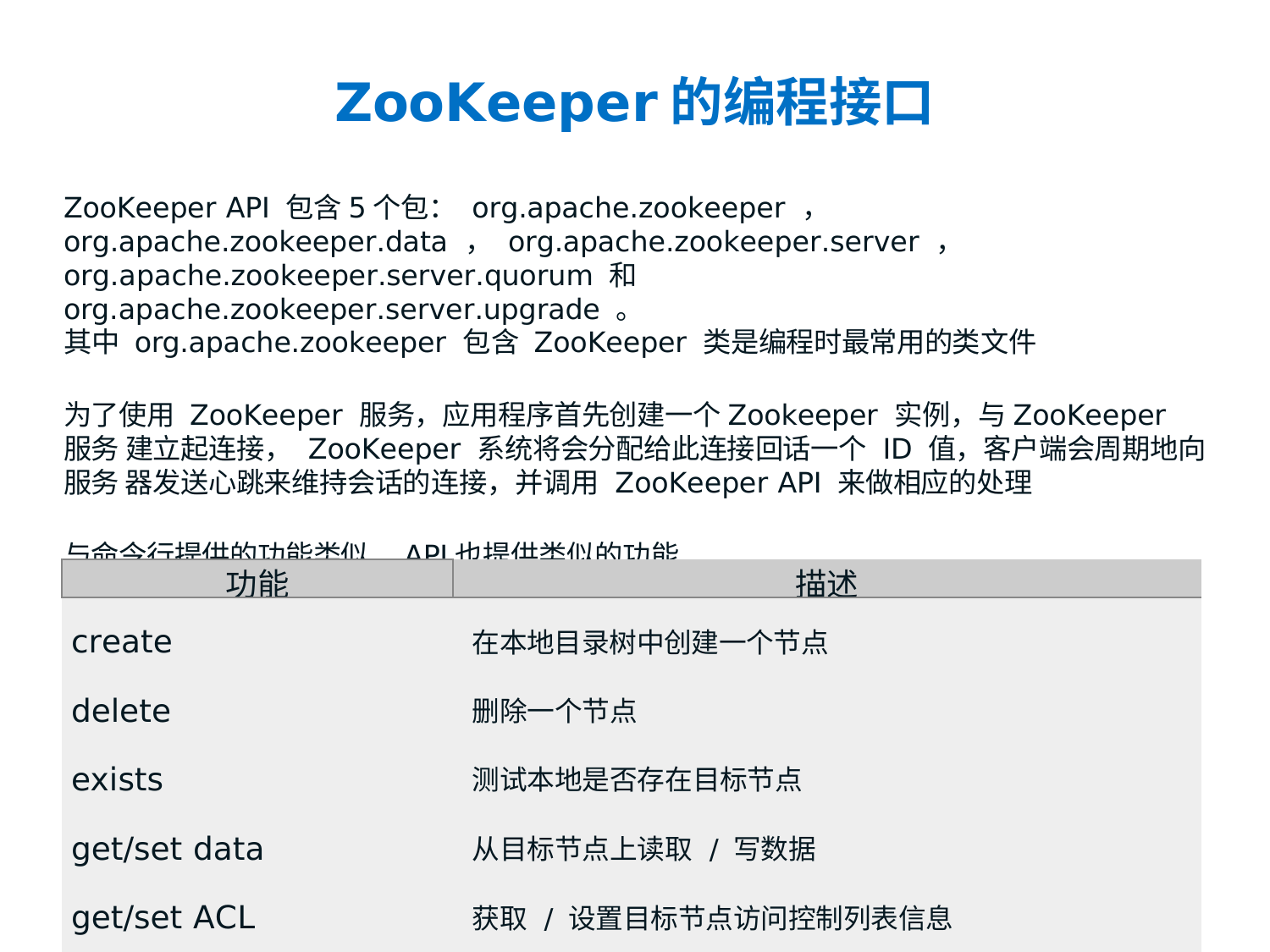

# ZooKeeper的编程接口
ZooKeeper API 包含5个包： org.apache.zookeeper ，
org.apache.zookeeper.data ， org.apache.zookeeper.server ，
org.apache.zookeeper.server.quorum 和 org.apache.zookeeper.server.upgrade 。
其中 org.apache.zookeeper 包含 ZooKeeper 类是编程时最常用的类文件

为了使用 ZooKeeper 服务，应用程序首先创建一个Zookeeper 实例，与ZooKeeper 服务 建立起连接， ZooKeeper 系统将会分配给此连接回话一个 ID 值，客户端会周期地向服务 器发送心跳来维持会话的连接，并调用 ZooKeeper API 来做相应的处理

与命令行提供的功能类似，API也提供类似的功能
| 功能 | 描述 |
| --- | --- |
| create 在本地目录树中创建一个节点 delete 删除一个节点 exists 测试本地是否存在目标节点 get/set data 从目标节点上读取 / 写数据 get/set ACL 获取 / 设置目标节点访问控制列表信息 get children 检索一个子节点上的列表 sync 等待要被传送的数据 |  |